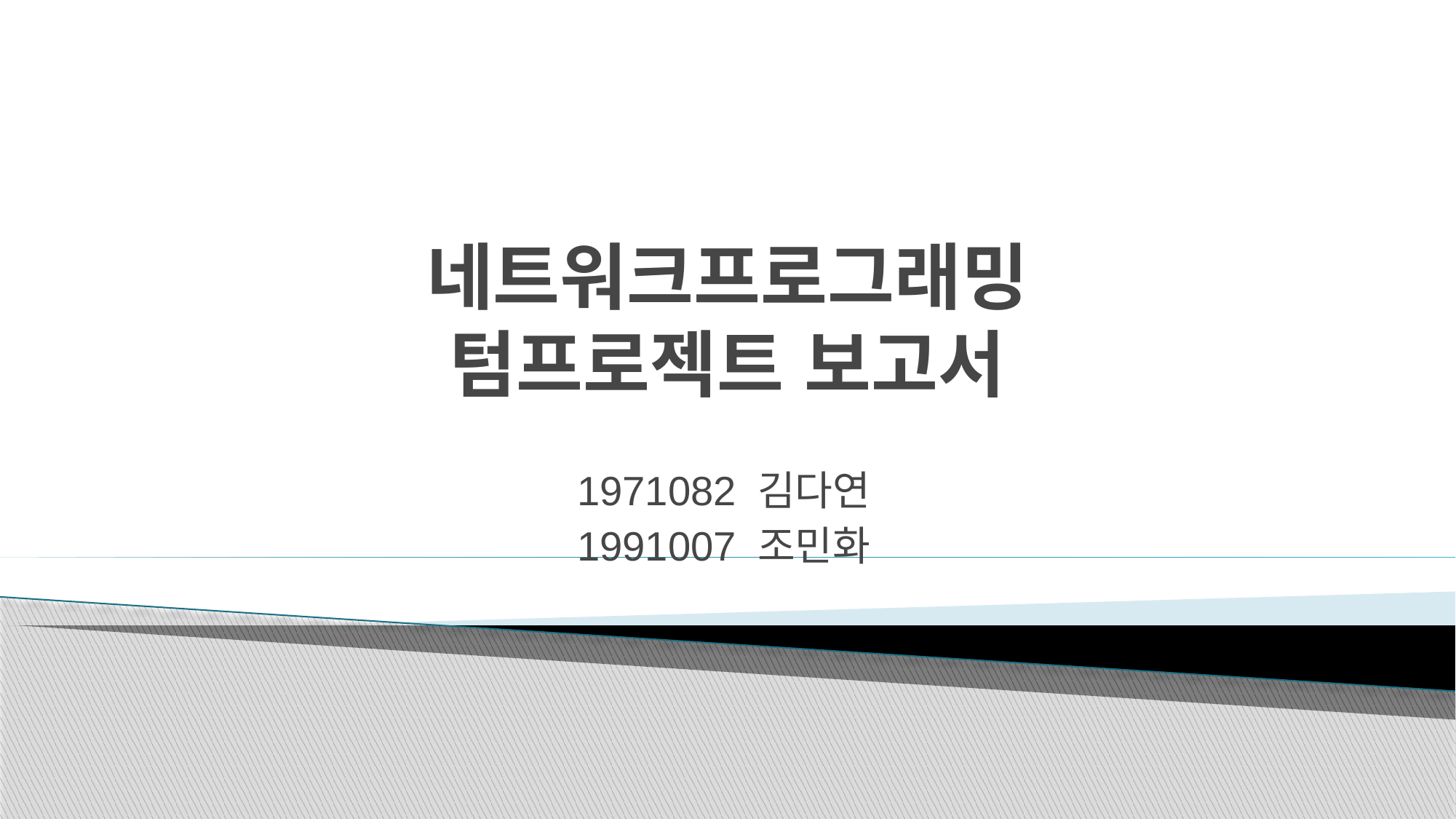

# 네트워크프로그래밍 텀프로젝트 보고서
1971082 김다연
1991007 조민화